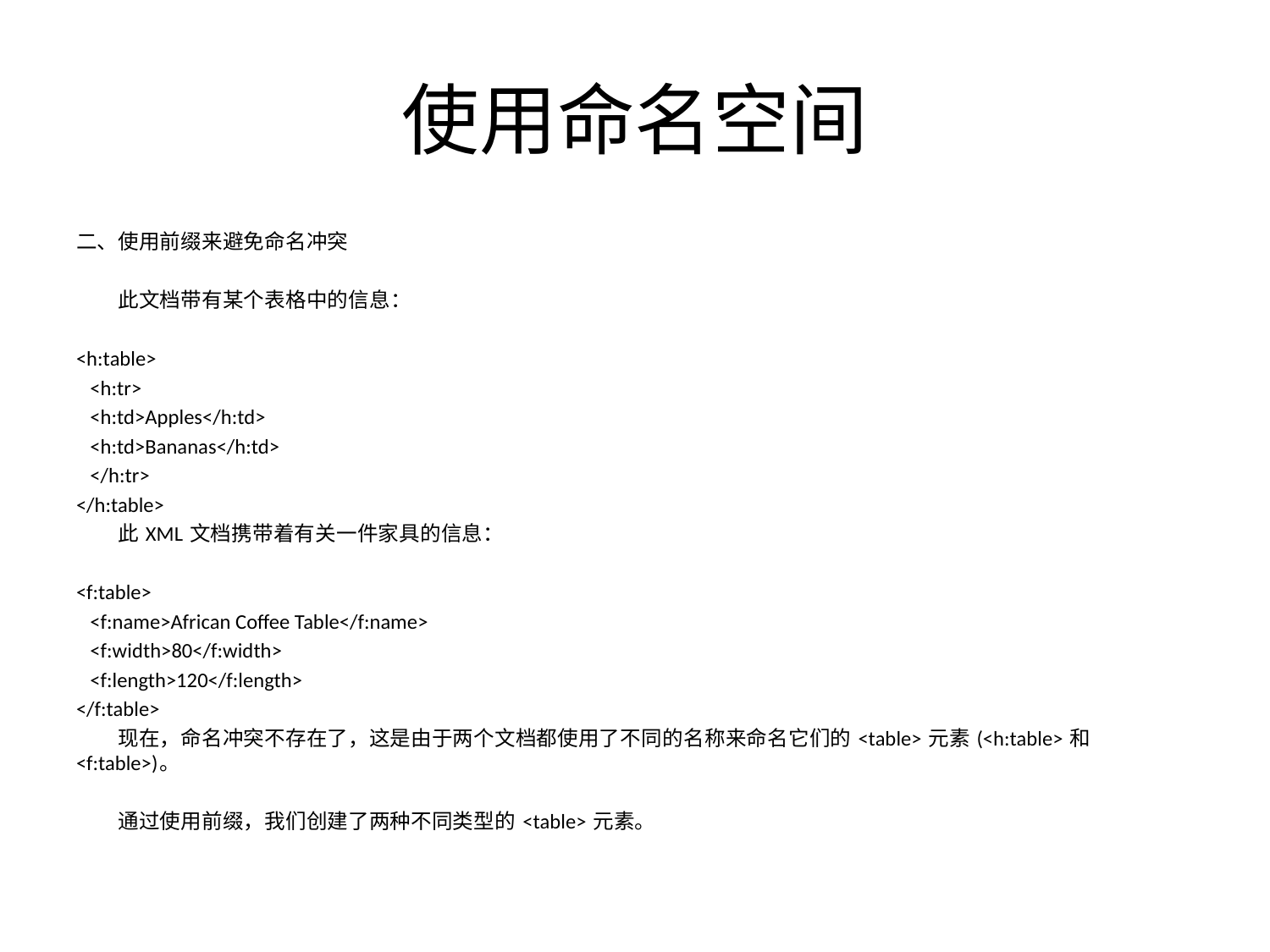

# 使用命名空间
二、使用前缀来避免命名冲突

　　此文档带有某个表格中的信息：

<h:table>
   <h:tr>
   <h:td>Apples</h:td>
   <h:td>Bananas</h:td>
   </h:tr>
</h:table>
　　此 XML 文档携带着有关一件家具的信息：

<f:table>
   <f:name>African Coffee Table</f:name>
   <f:width>80</f:width>
   <f:length>120</f:length>
</f:table>
　　现在，命名冲突不存在了，这是由于两个文档都使用了不同的名称来命名它们的 <table> 元素 (<h:table> 和 <f:table>)。

　　通过使用前缀，我们创建了两种不同类型的 <table> 元素。